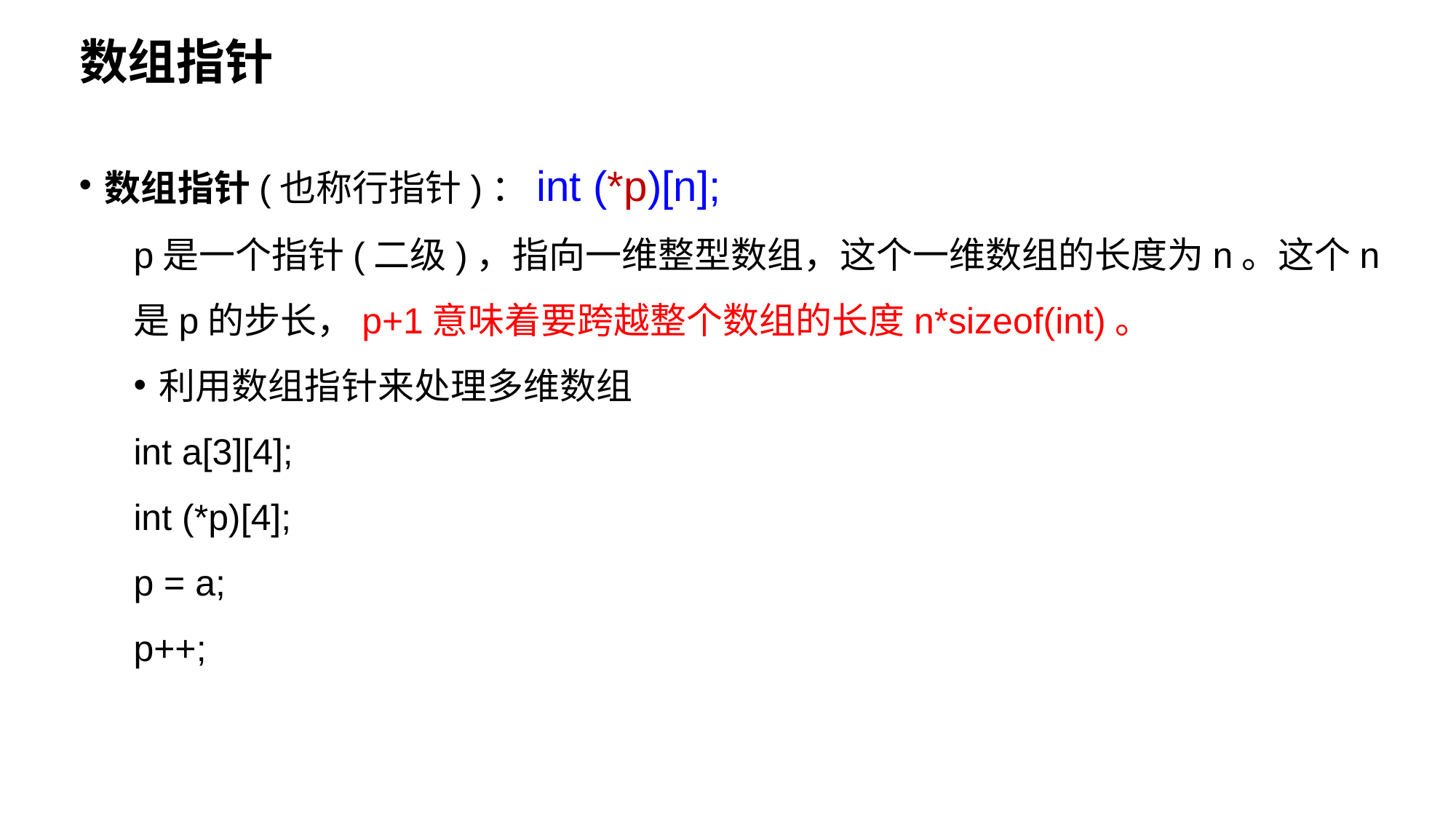

数组指针
数组指针(也称行指针)：int (*p)[n];
p是一个指针(二级)，指向一维整型数组，这个一维数组的长度为n。这个n是p的步长，p+1意味着要跨越整个数组的长度n*sizeof(int)。
利用数组指针来处理多维数组
int a[3][4];
int (*p)[4];
p = a;
p++;